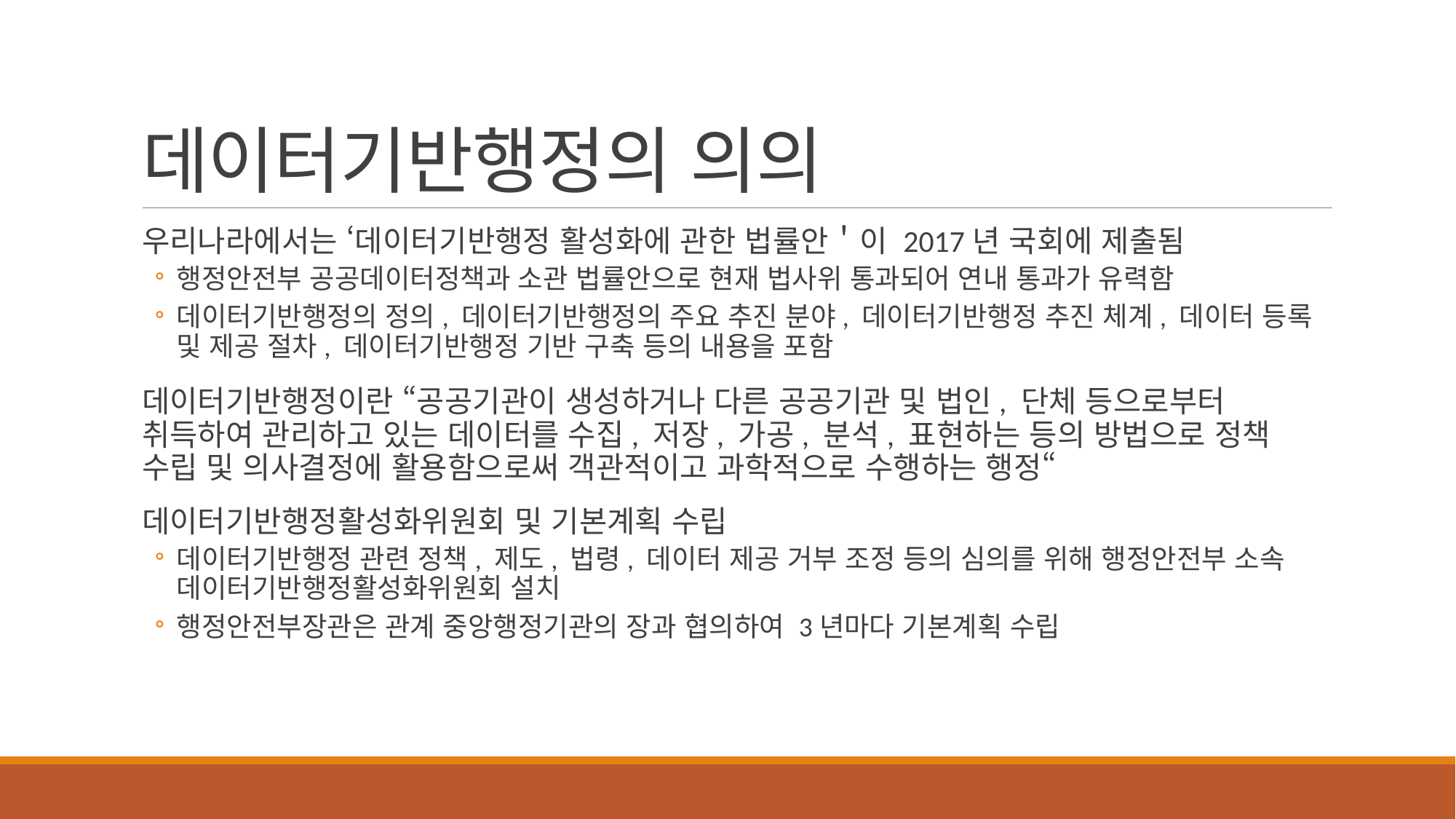

# 데이터기반행정의 의의
우리나라에서는 ‘데이터기반행정 활성화에 관한 법률안＇이 2017년 국회에 제출됨
행정안전부 공공데이터정책과 소관 법률안으로 현재 법사위 통과되어 연내 통과가 유력함
데이터기반행정의 정의, 데이터기반행정의 주요 추진 분야, 데이터기반행정 추진 체계, 데이터 등록 및 제공 절차, 데이터기반행정 기반 구축 등의 내용을 포함
데이터기반행정이란 “공공기관이 생성하거나 다른 공공기관 및 법인, 단체 등으로부터 취득하여 관리하고 있는 데이터를 수집, 저장, 가공, 분석, 표현하는 등의 방법으로 정책 수립 및 의사결정에 활용함으로써 객관적이고 과학적으로 수행하는 행정“
데이터기반행정활성화위원회 및 기본계획 수립
데이터기반행정 관련 정책, 제도, 법령, 데이터 제공 거부 조정 등의 심의를 위해 행정안전부 소속 데이터기반행정활성화위원회 설치
행정안전부장관은 관계 중앙행정기관의 장과 협의하여 3년마다 기본계획 수립